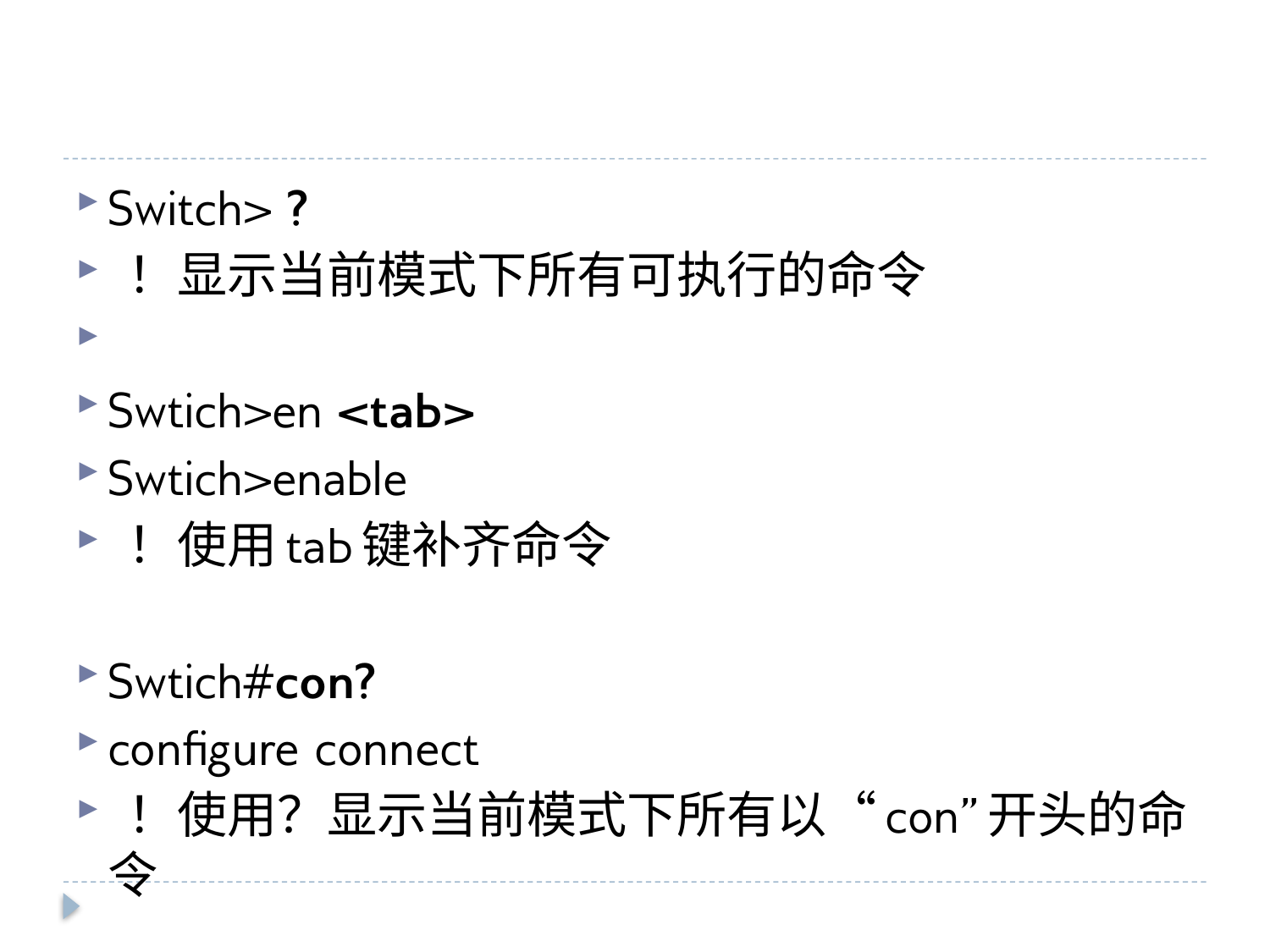

#
Switch> ?
 ！显示当前模式下所有可执行的命令

Swtich>en <tab>
Swtich>enable
 ！使用tab键补齐命令

Swtich#con?
configure connect
 ！使用？显示当前模式下所有以“con”开头的命令